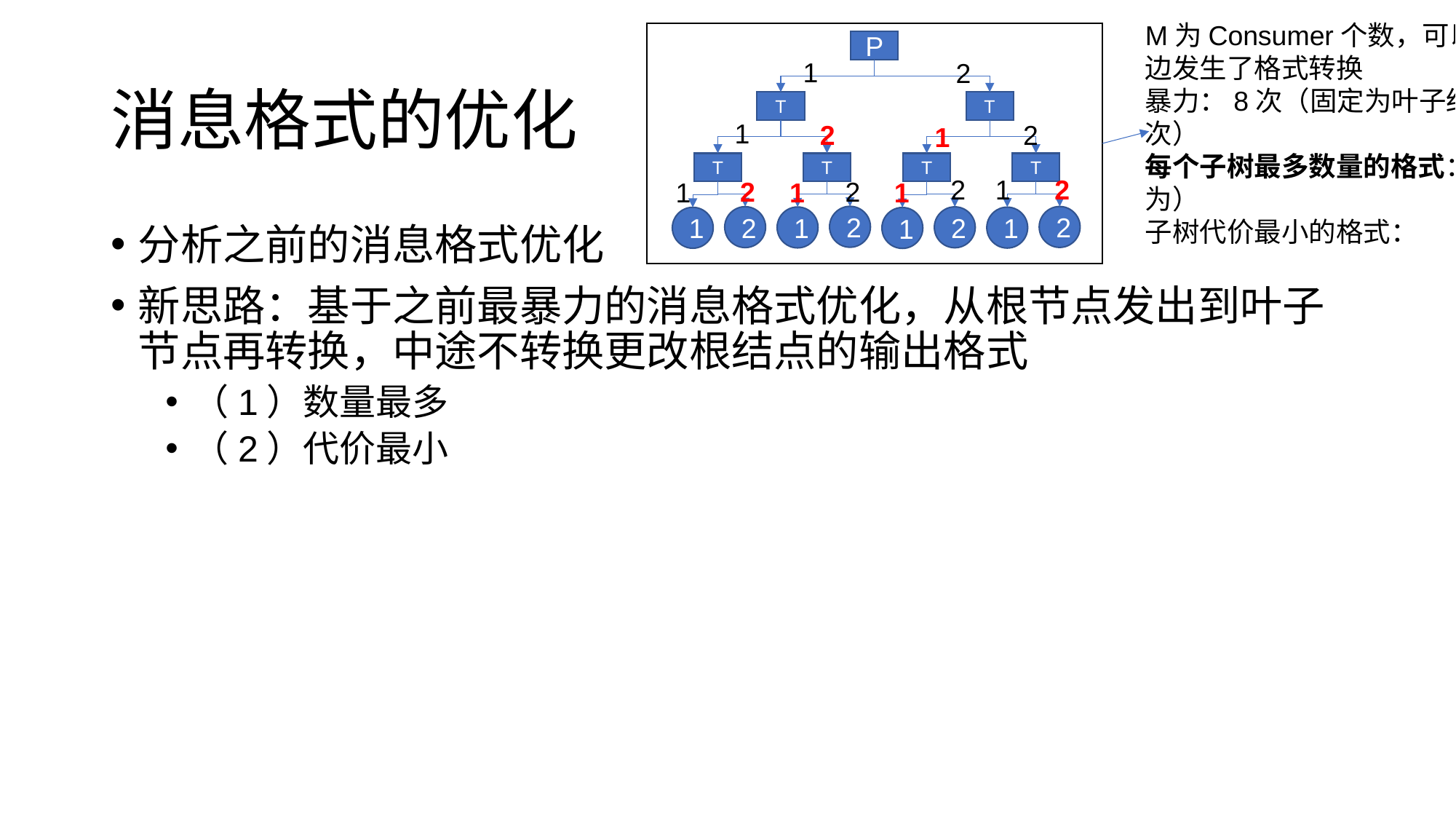

M为Consumer个数，可以看看哪几个边发生了格式转换
暴力：8次（固定为叶子结点个数，M次）
每个子树最多数量的格式：6次（最多为）
子树代价最小的格式：

P
1
2
T
T
1
2
2
1
T
T
T
T
1
2
2
2
2
1
1
1
2
2
2
2
1
1
1
1
# 消息格式的优化
分析之前的消息格式优化
新思路：基于之前最暴力的消息格式优化，从根节点发出到叶子节点再转换，中途不转换更改根结点的输出格式
（1）数量最多
（2）代价最小